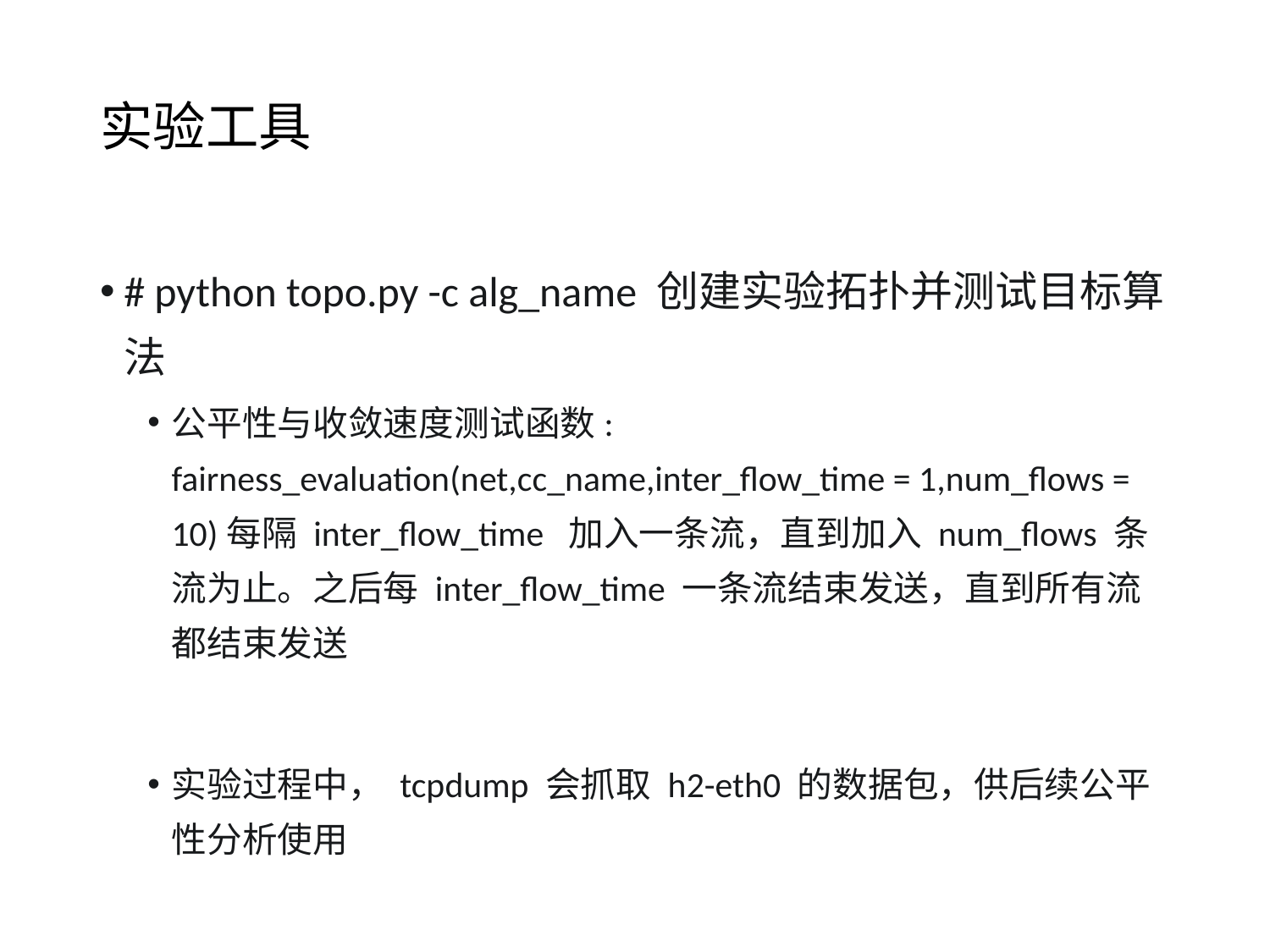

# 实验工具
# python topo.py -c alg_name 创建实验拓扑并测试目标算法
公平性与收敛速度测试函数: fairness_evaluation(net,cc_name,inter_flow_time = 1,num_flows = 10)每隔 inter_flow_time  加入一条流，直到加入 num_flows 条流为止。之后每 inter_flow_time 一条流结束发送，直到所有流都结束发送

实验过程中， tcpdump 会抓取 h2-eth0 的数据包，供后续公平性分析使用

40